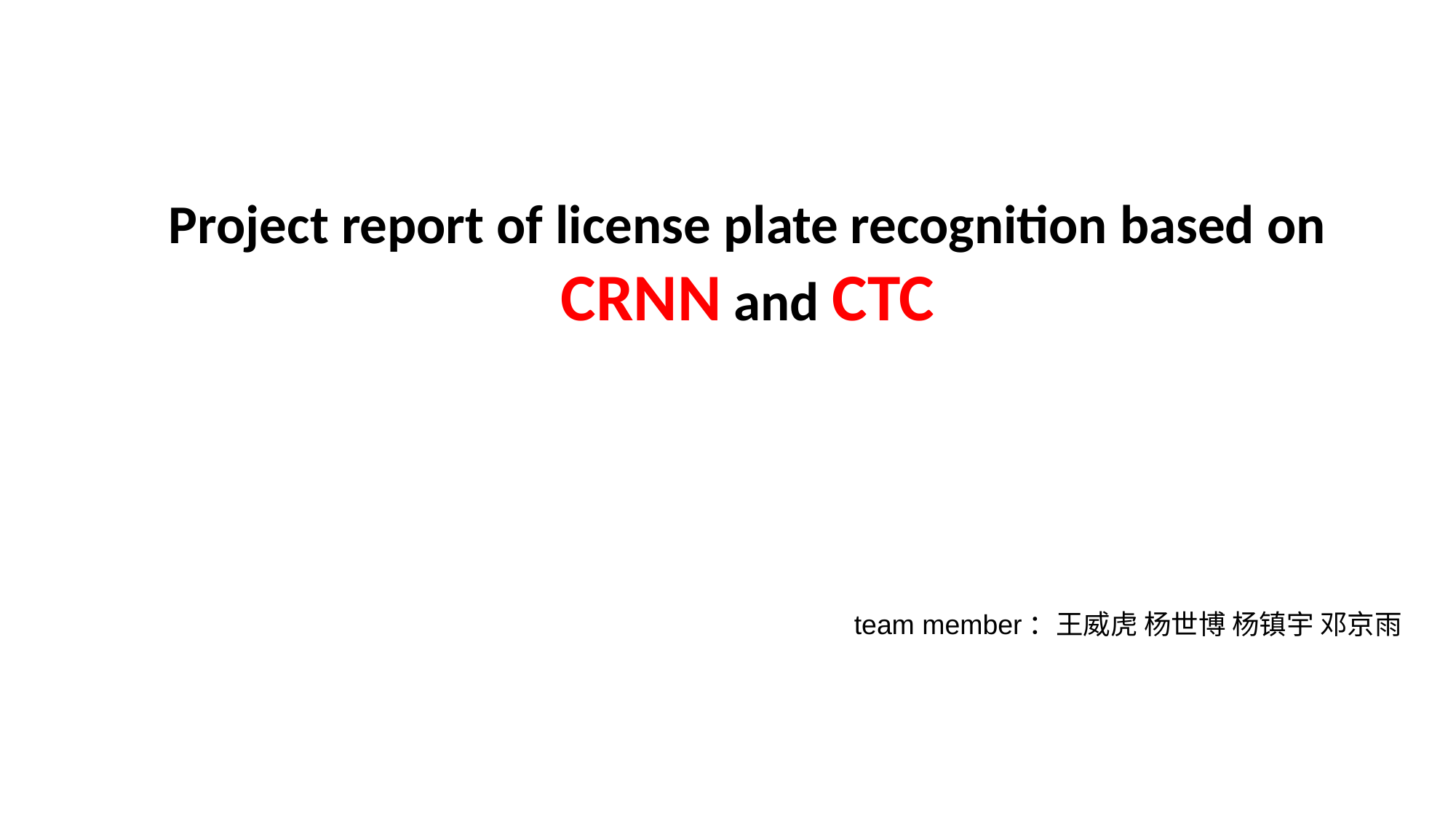

Project report of license plate recognition based on CRNN and CTC
team member：王威虎 杨世博 杨镇宇 邓京雨